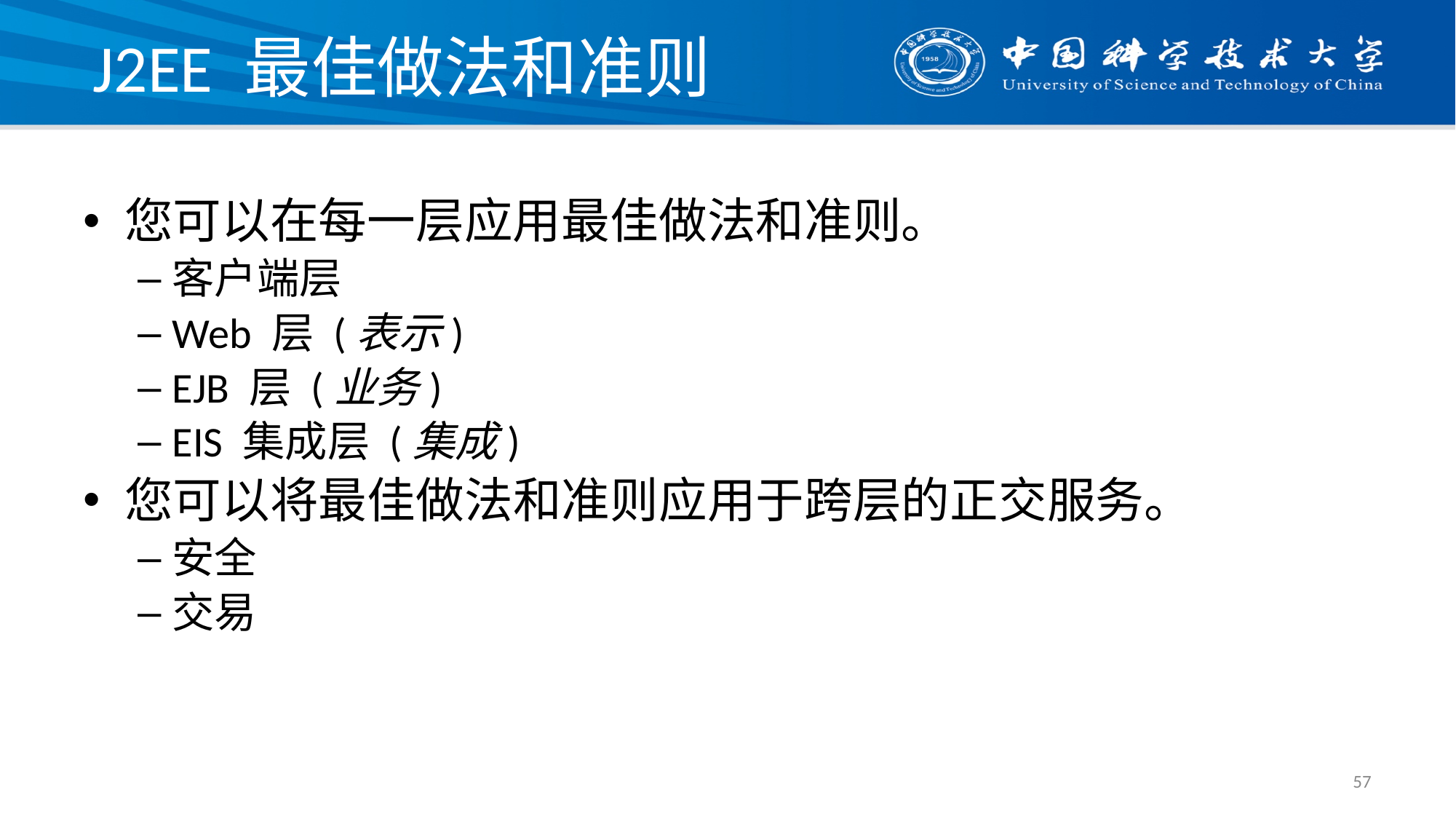

# J2EE 最佳做法和准则
您可以在每一层应用最佳做法和准则。
客户端层
Web 层 (表示)
EJB 层 (业务)
EIS 集成层 (集成)
您可以将最佳做法和准则应用于跨层的正交服务。
安全
交易
57